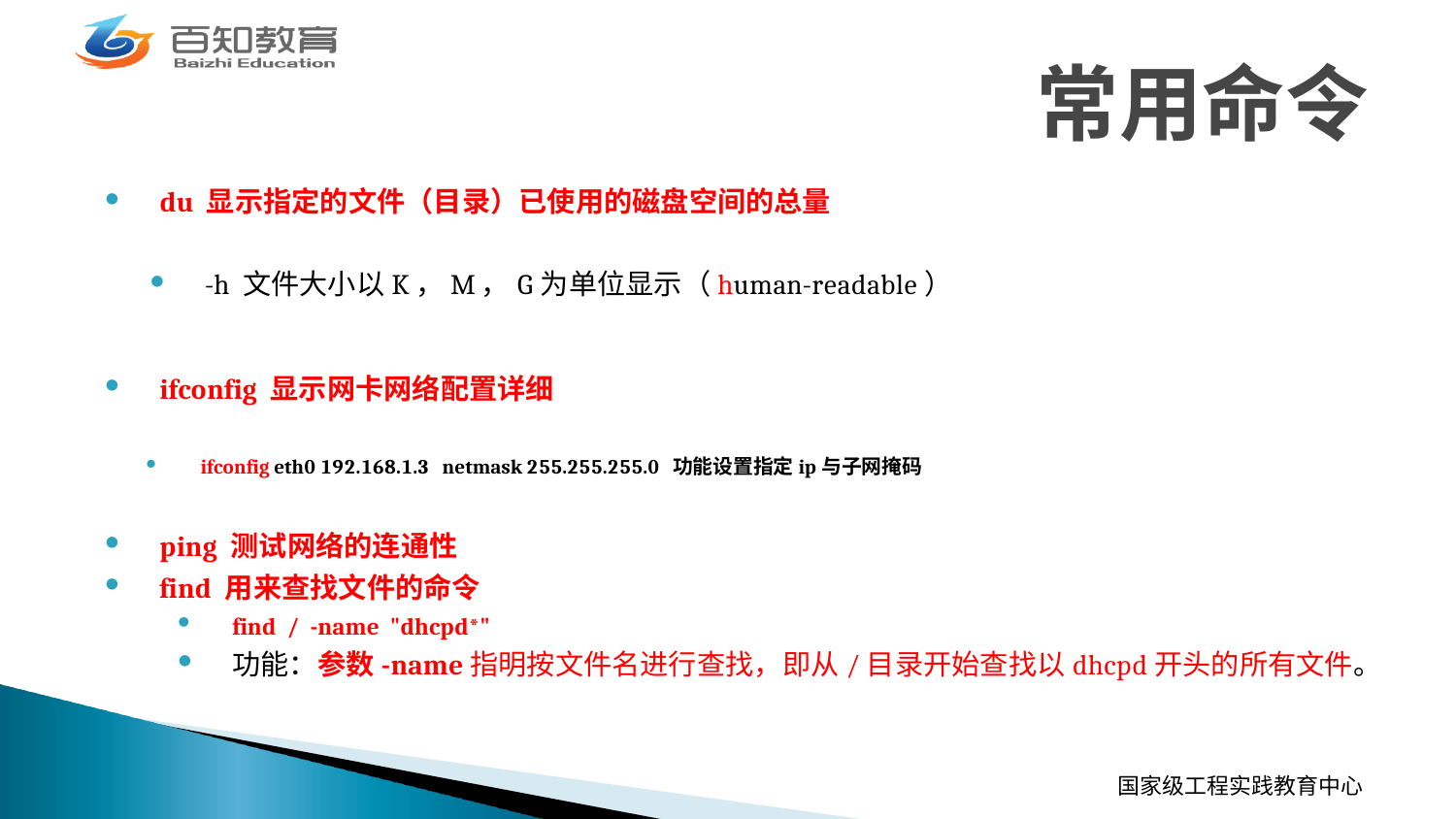

# 常用命令
du 显示指定的文件（目录）已使用的磁盘空间的总量

-h 文件大小以K，M，G为单位显示（human-readable）

ifconfig 显示网卡网络配置详细

ifconfig eth0 192.168.1.3   netmask 255.255.255.0  功能设置指定ip与子网掩码

ping 测试网络的连通性
find 用来查找文件的命令
find  /  -name  "dhcpd*"
功能：参数-name指明按文件名进行查找，即从/目录开始查找以dhcpd开头的所有文件。

国家级工程实践教育中心